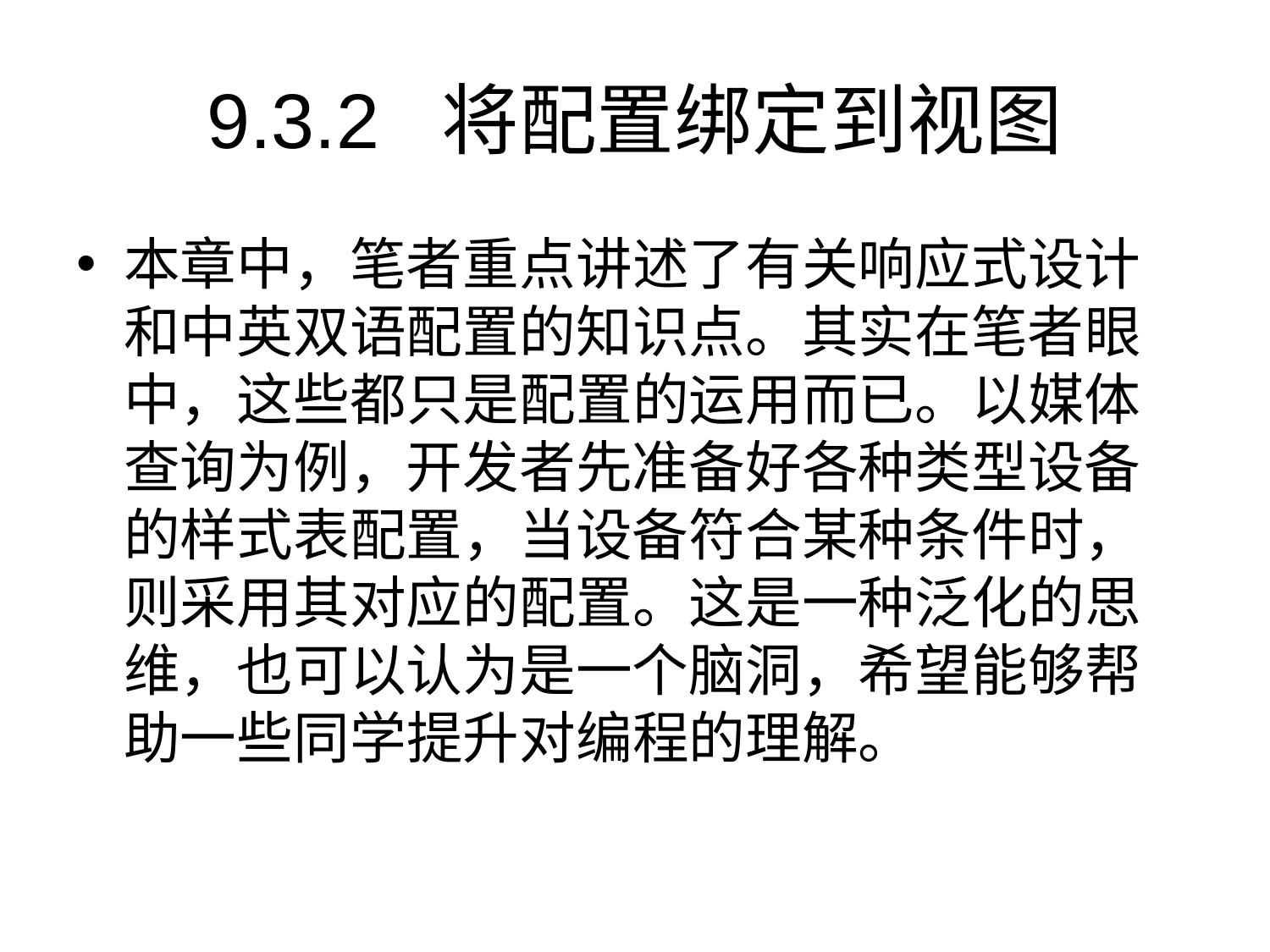

# 9.3.2  将配置绑定到视图
本章中，笔者重点讲述了有关响应式设计和中英双语配置的知识点。其实在笔者眼中，这些都只是配置的运用而已。以媒体查询为例，开发者先准备好各种类型设备的样式表配置，当设备符合某种条件时，则采用其对应的配置。这是一种泛化的思维，也可以认为是一个脑洞，希望能够帮助一些同学提升对编程的理解。